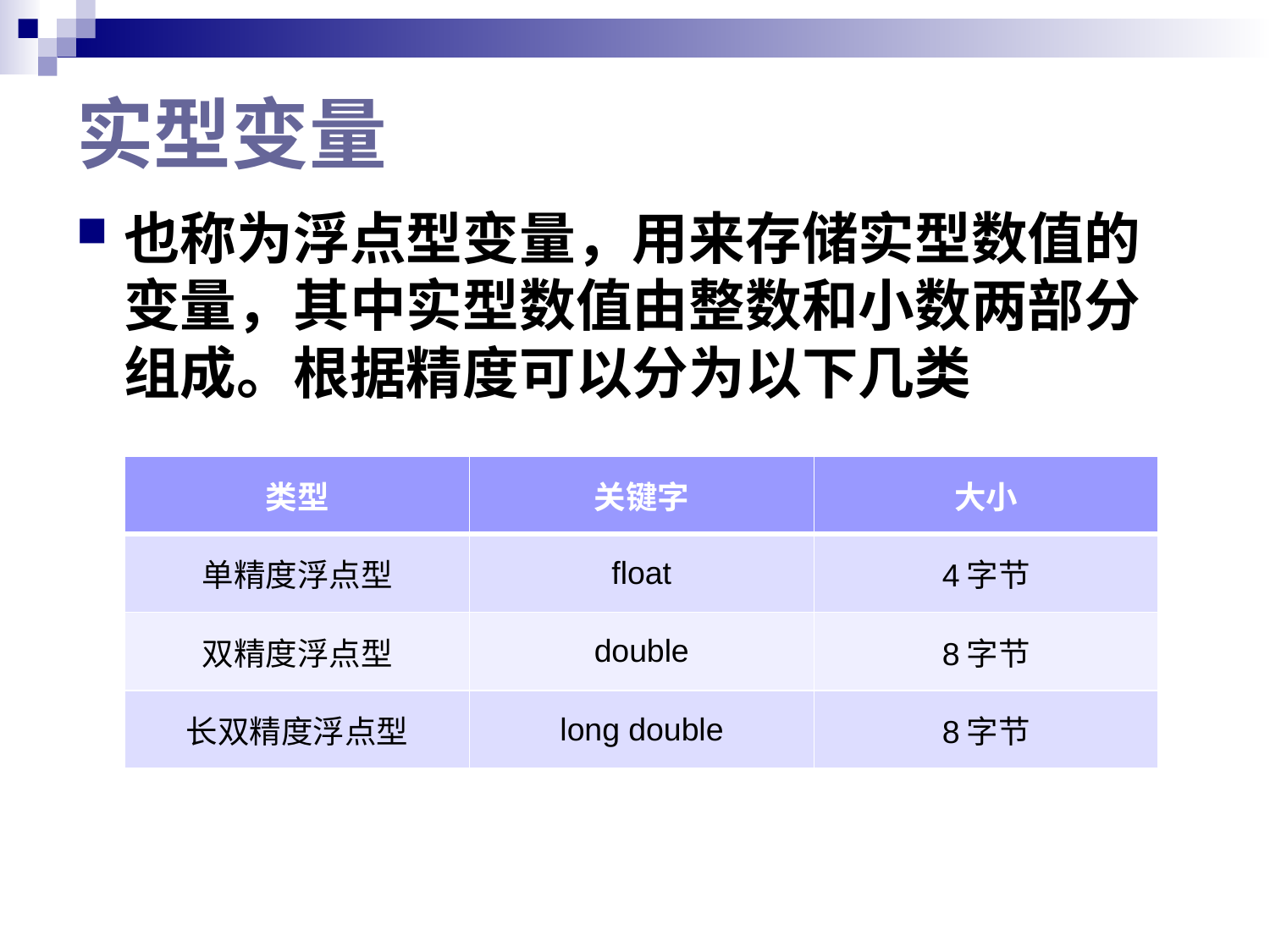

# 实型变量
也称为浮点型变量，用来存储实型数值的变量，其中实型数值由整数和小数两部分组成。根据精度可以分为以下几类
| 类型 | 关键字 | 大小 |
| --- | --- | --- |
| 单精度浮点型 | float | 4字节 |
| 双精度浮点型 | double | 8字节 |
| 长双精度浮点型 | long double | 8字节 |